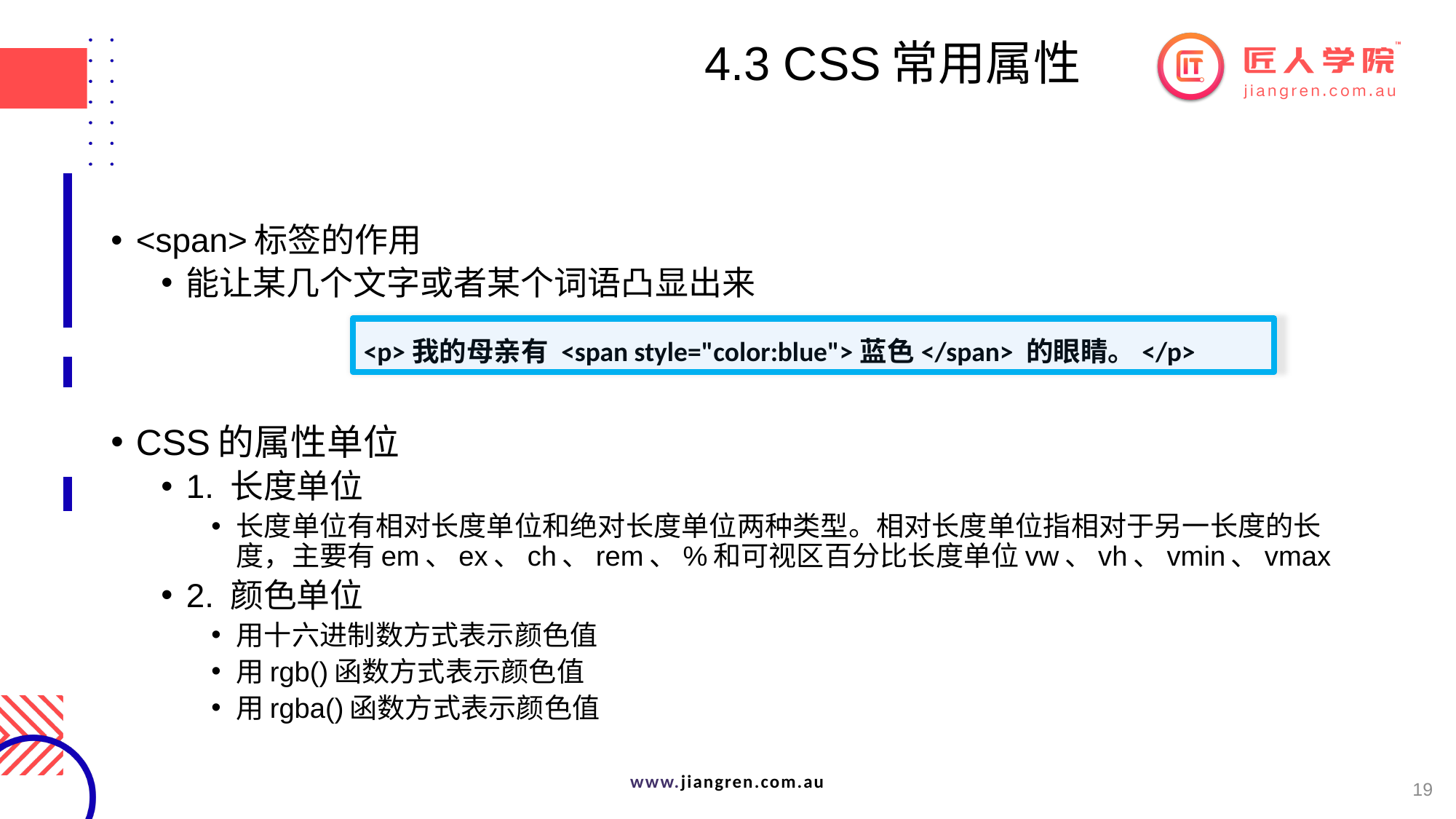

# 4.3 CSS常用属性
<span>标签的作用
能让某几个文字或者某个词语凸显出来

CSS的属性单位
1. 长度单位
长度单位有相对长度单位和绝对长度单位两种类型。相对长度单位指相对于另一长度的长度，主要有em、ex、ch、rem、%和可视区百分比长度单位vw、vh、vmin、vmax
2. 颜色单位
用十六进制数方式表示颜色值
用rgb()函数方式表示颜色值
用rgba()函数方式表示颜色值

<p>我的母亲有 <span style="color:blue">蓝色</span> 的眼睛。</p>
19